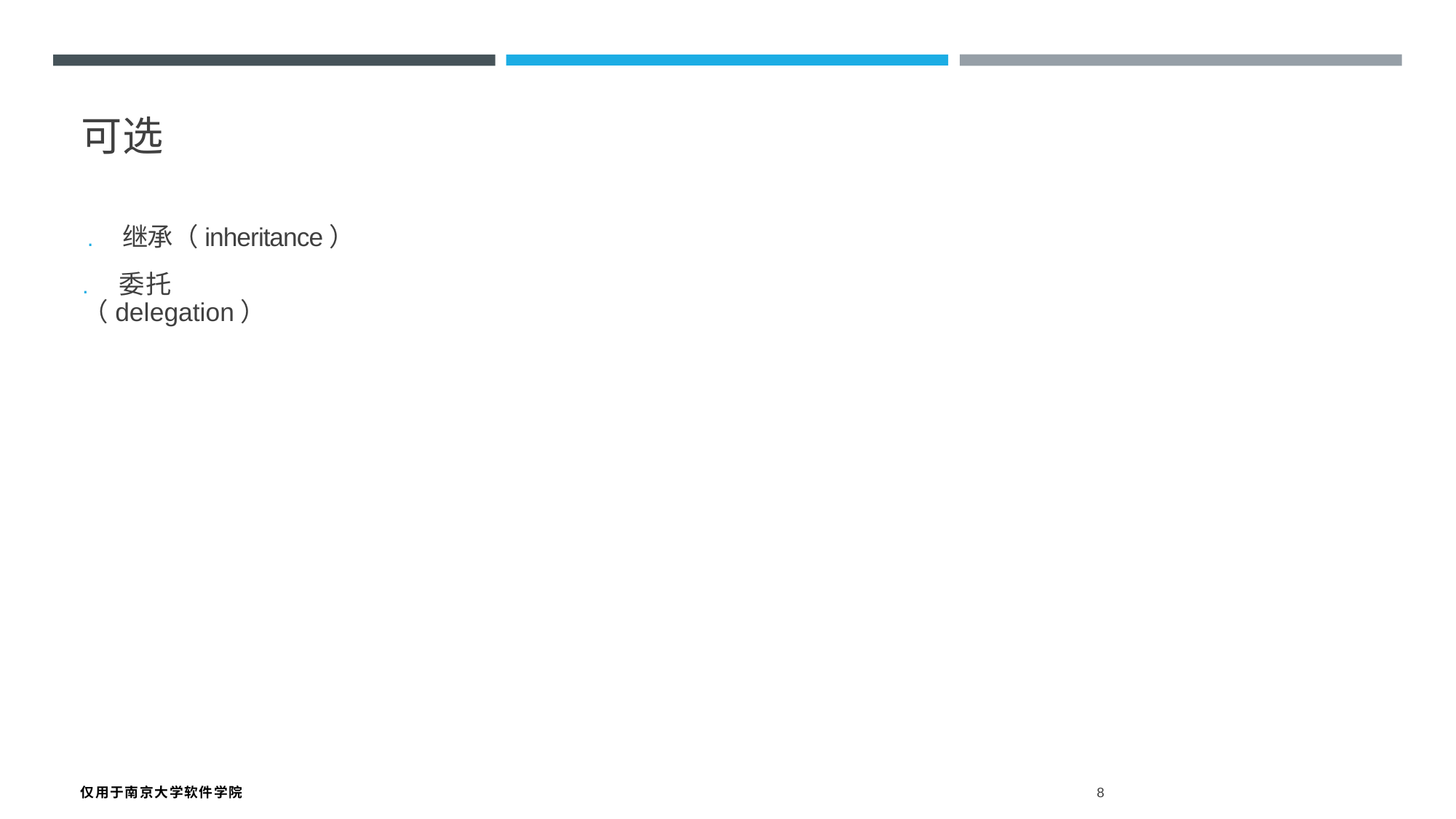

可选

.   继承（inheritance）

.   委托（delegation）

仅用于南京大学软件学院                                                                                                                                                                                                                                                                                 8